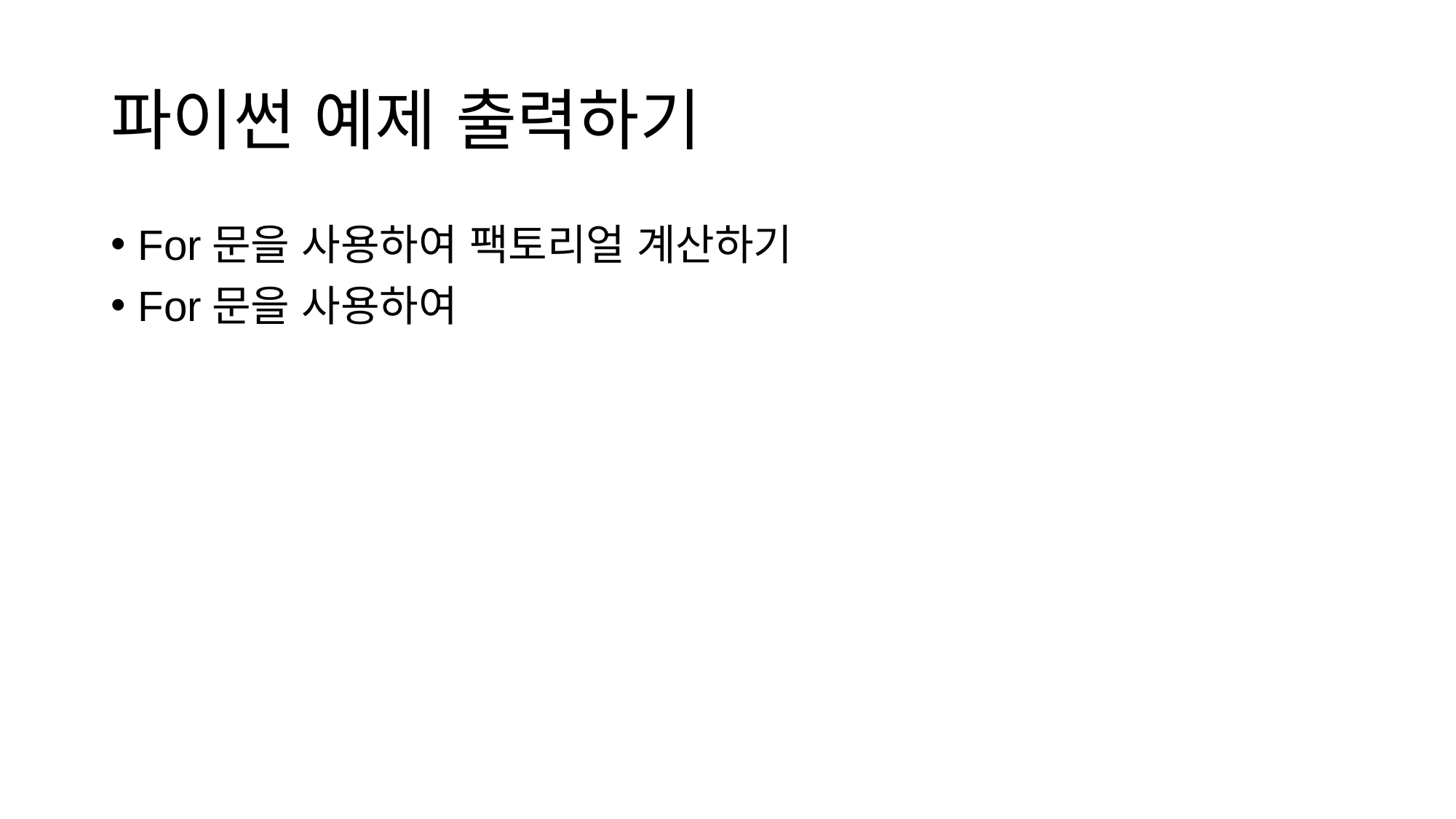

# 파이썬 예제 출력하기
For문을 사용하여 팩토리얼 계산하기
For문을 사용하여